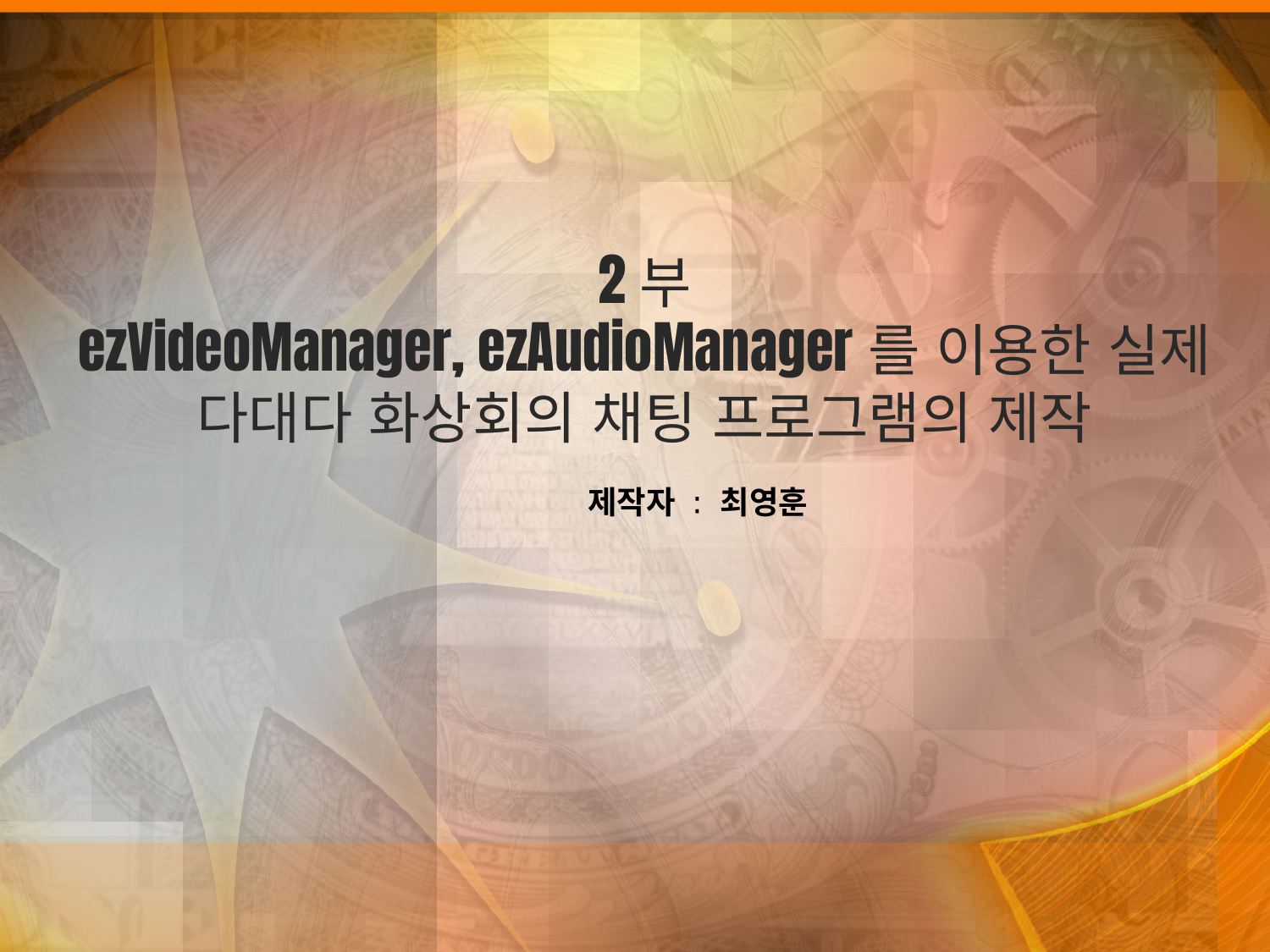

# 2부 ezVideoManager, ezAudioManager를 이용한 실제 다대다 화상회의 채팅 프로그램의 제작
제작자 : 최영훈